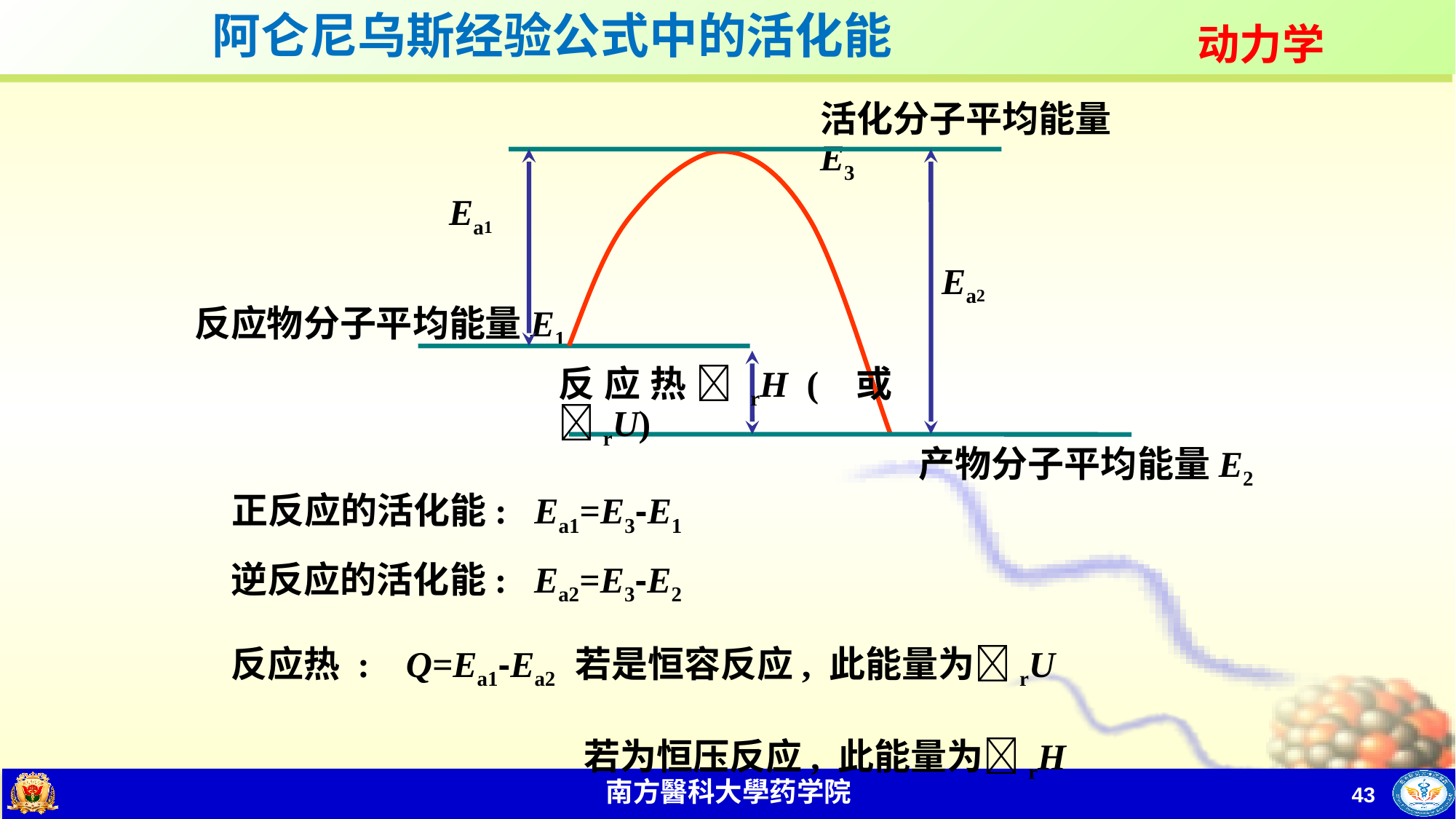

阿仑尼乌斯经验公式中的活化能
活化分子平均能量E3

Ea2

Ea1

反应物分子平均能量E1

反应热ΔrH ( 或ΔrU)

产物分子平均能量E2
正反应的活化能:   Ea1=E3-E1
逆反应的活化能:   Ea2=E3-E2
反应热 :    Q=Ea1-Ea2  若是恒容反应, 此能量为ΔrU
			  若为恒压反应, 此能量为ΔrH
43